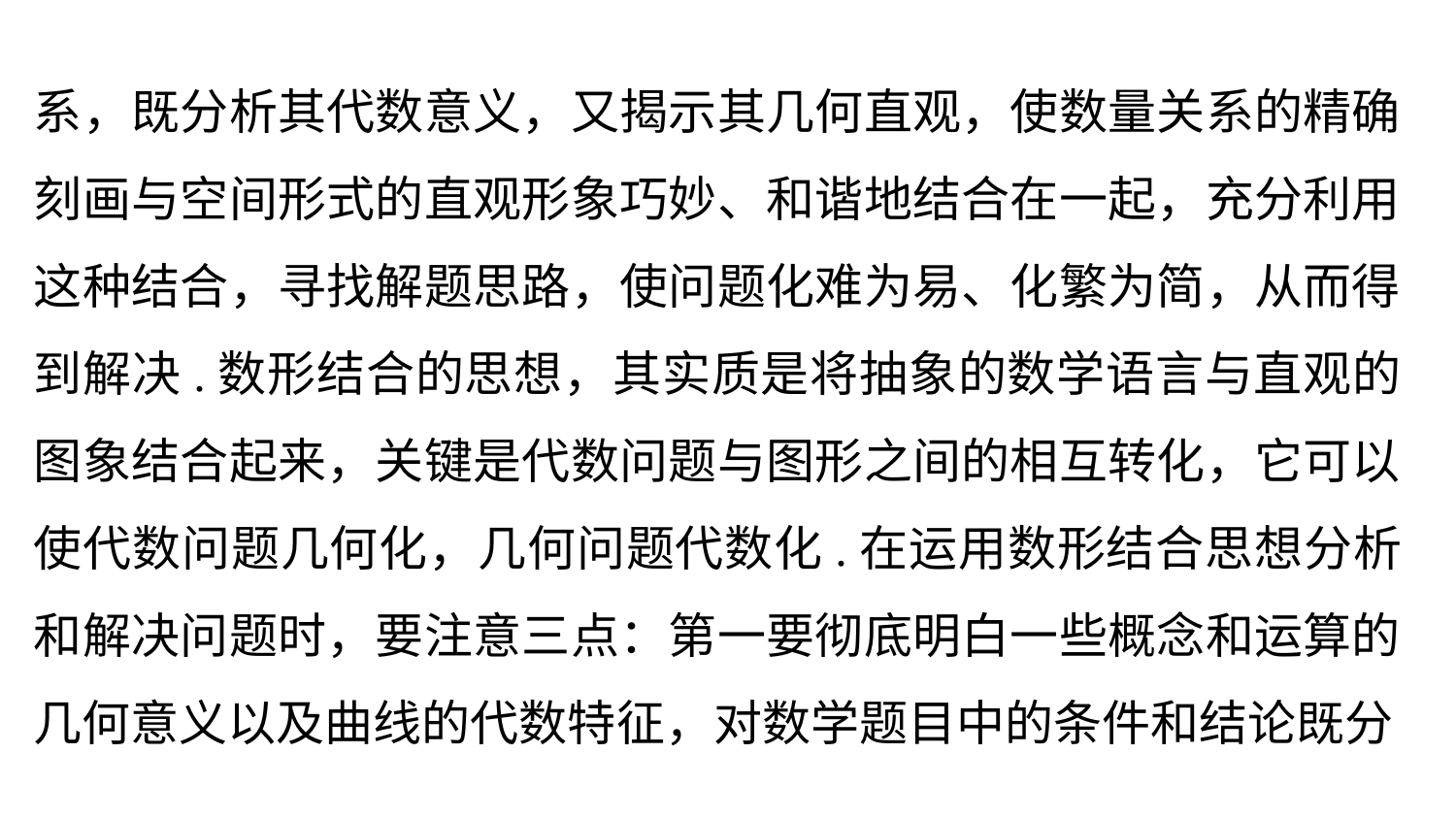

系，既分析其代数意义，又揭示其几何直观，使数量关系的精确刻画与空间形式的直观形象巧妙、和谐地结合在一起，充分利用这种结合，寻找解题思路，使问题化难为易、化繁为简，从而得到解决.数形结合的思想，其实质是将抽象的数学语言与直观的图象结合起来，关键是代数问题与图形之间的相互转化，它可以使代数问题几何化，几何问题代数化.在运用数形结合思想分析和解决问题时，要注意三点：第一要彻底明白一些概念和运算的几何意义以及曲线的代数特征，对数学题目中的条件和结论既分